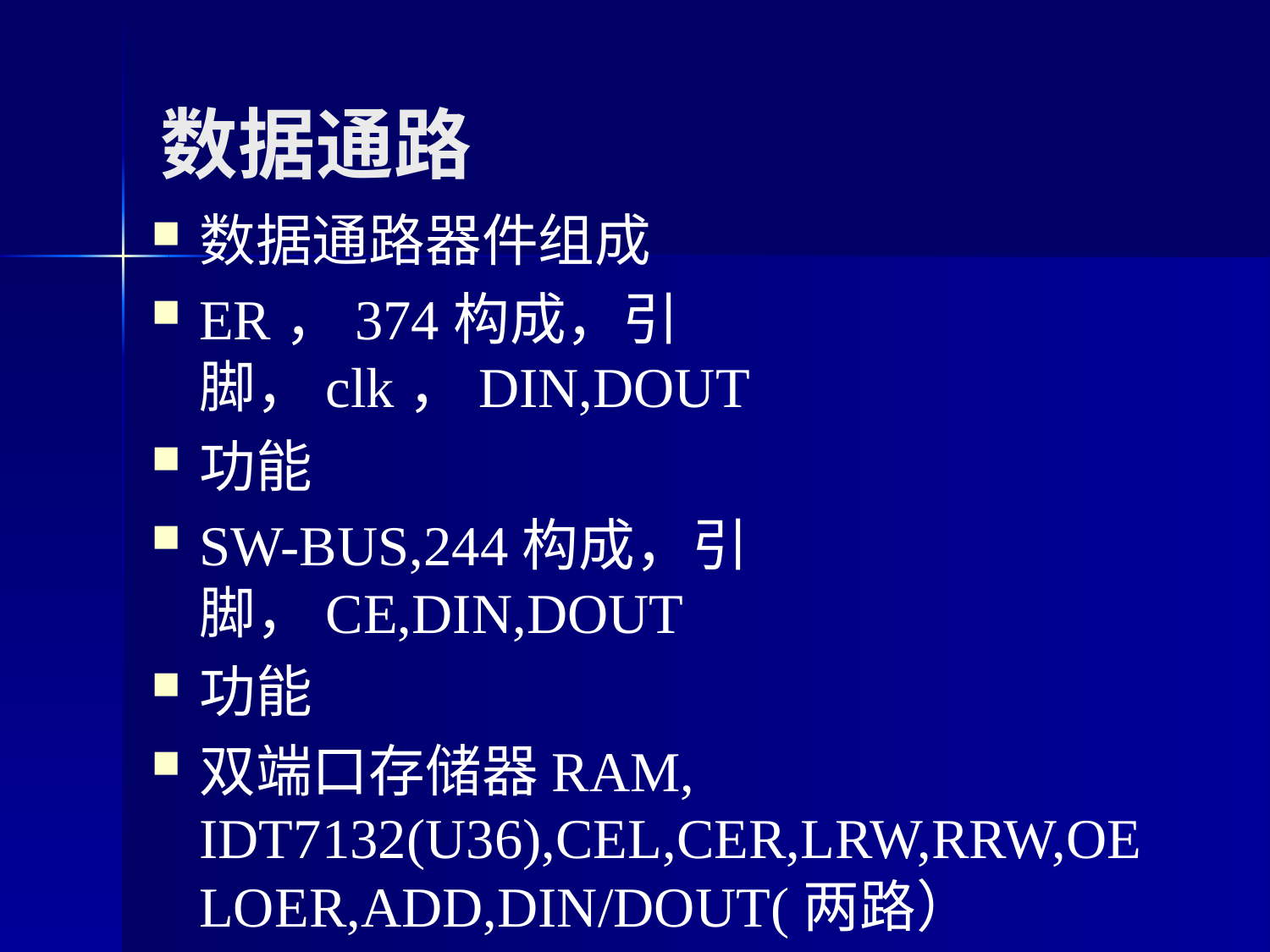

# 数据通路
数据通路器件组成
ER，374构成，引脚，clk，DIN,DOUT
功能
SW-BUS,244构成，引脚，CE,DIN,DOUT
功能
双端口存储器RAM, IDT7132(U36),CEL,CER,LRW,RRW,OELOER,ADD,DIN/DOUT(两路）
功能